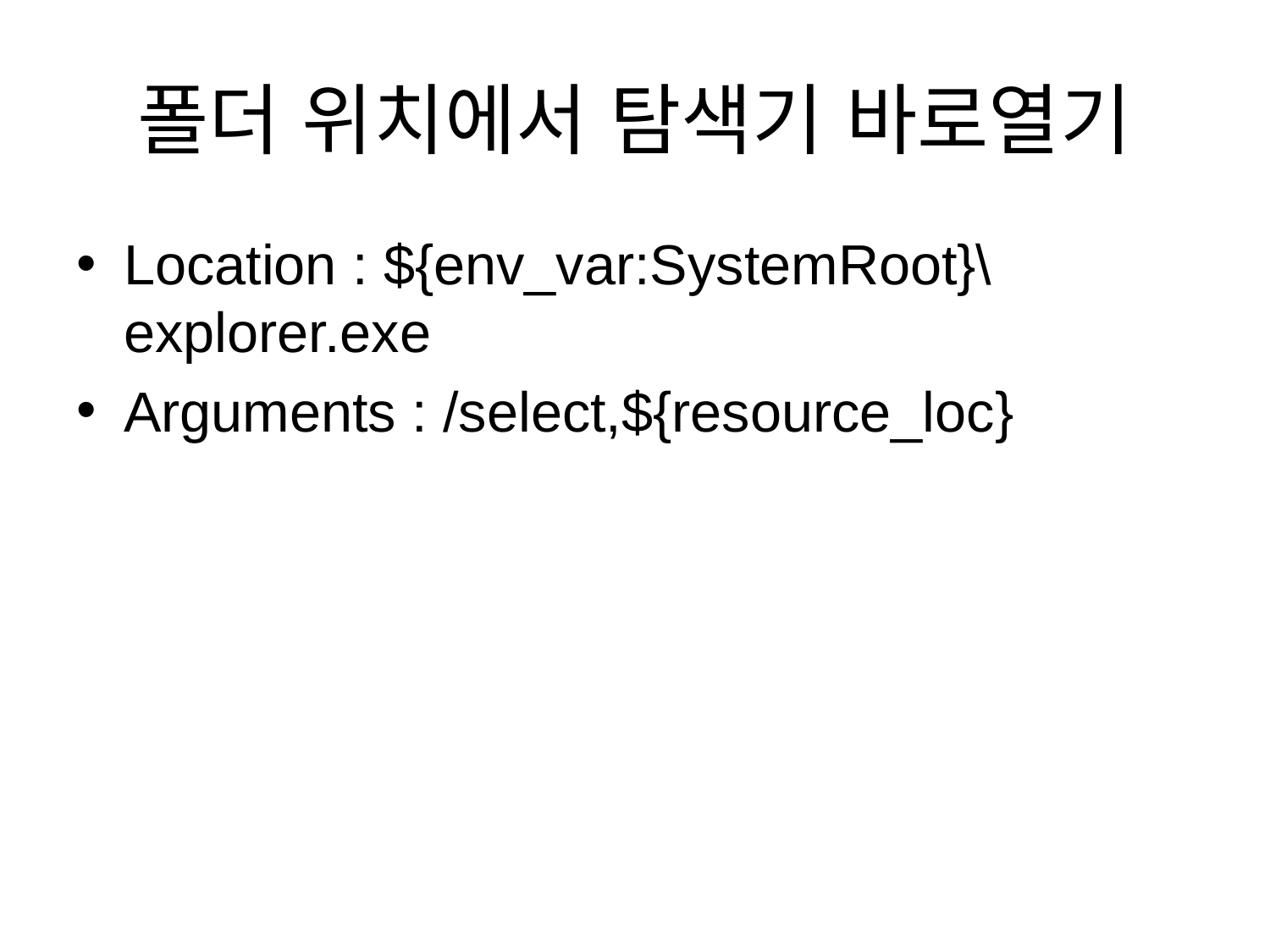

# 폴더 위치에서 탐색기 바로열기
Location : ${env_var:SystemRoot}\explorer.exe
Arguments : /select,${resource_loc}